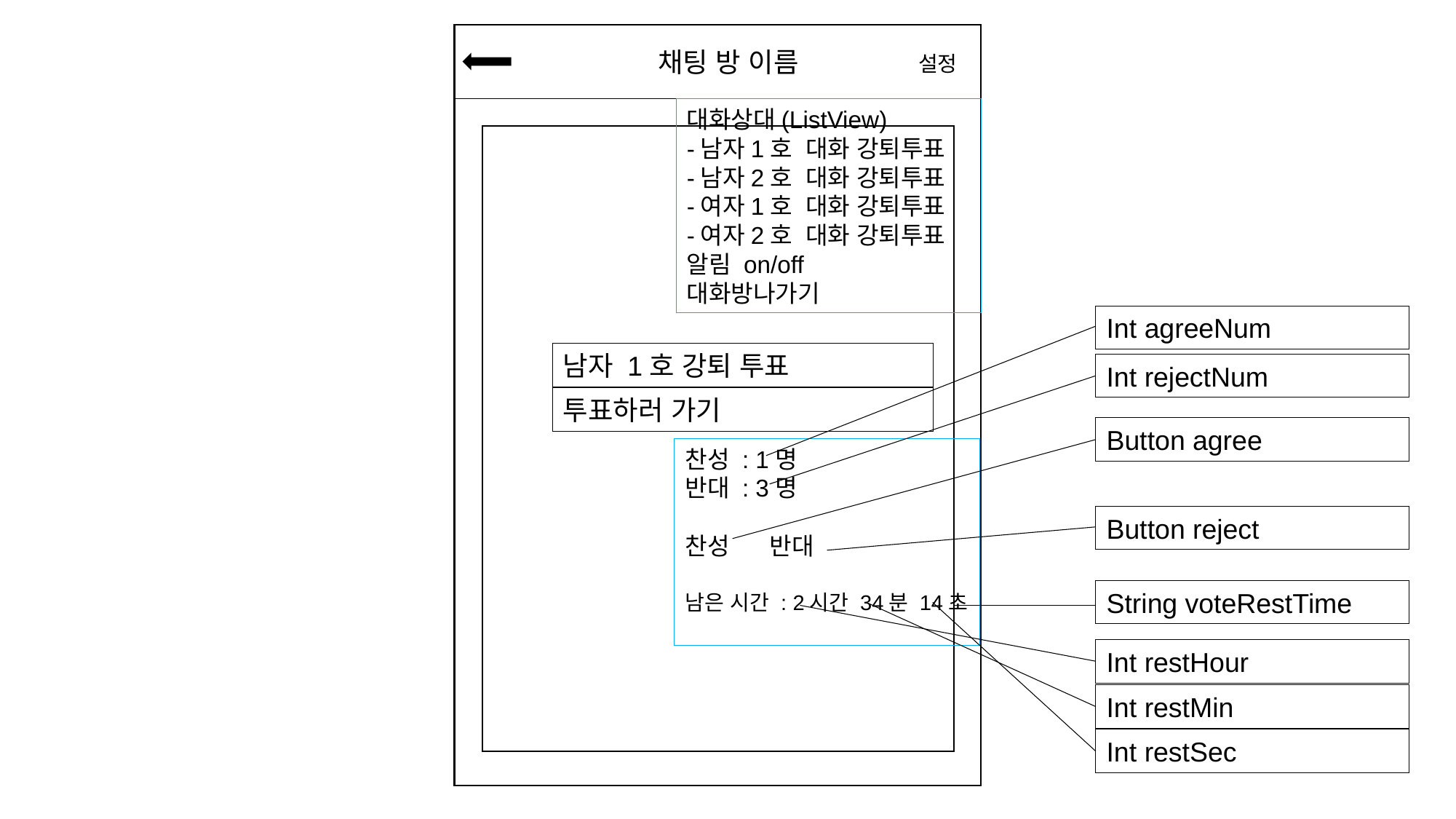

채팅 방 이름
설정

대화상대(ListView)
-남자1호  대화 강퇴투표
-남자2호  대화 강퇴투표
-여자1호  대화 강퇴투표
-여자2호  대화 강퇴투표
알림 on/off
대화방나가기

Int agreeNum
남자 1호 강퇴 투표
Int rejectNum
투표하러 가기
Button agree
찬성 : 1명
반대 : 3명

찬성      반대

남은 시간 : 2시간 34분 14초
Button reject
String voteRestTime
Int restHour
Int restMin
Int restSec